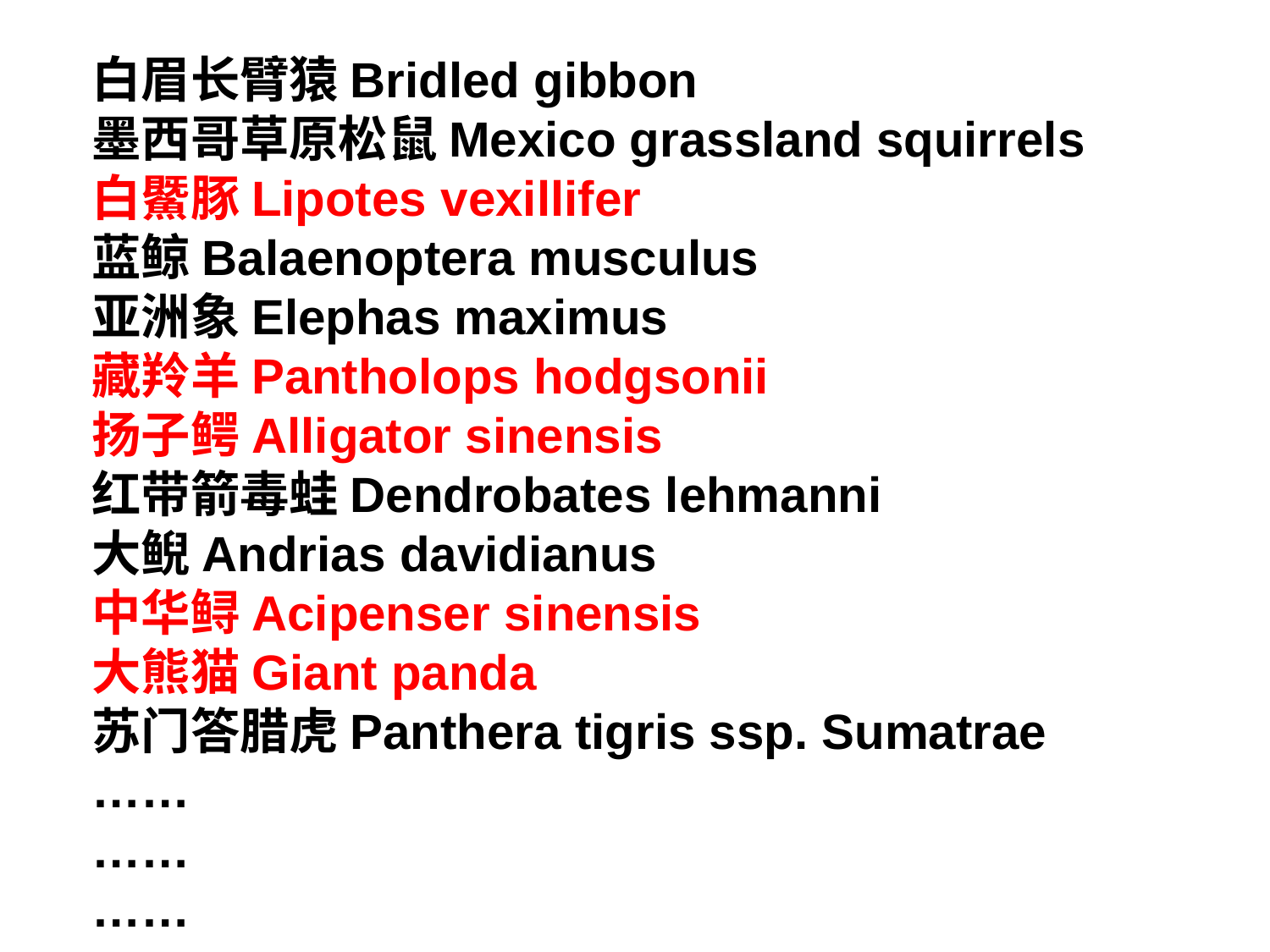

白眉长臂猿Bridled gibbon
墨西哥草原松鼠Mexico grassland squirrels
白鱀豚Lipotes vexillifer
蓝鲸Balaenoptera musculus
亚洲象Elephas maximus
藏羚羊Pantholops hodgsonii
扬子鳄Alligator sinensis
红带箭毒蛙Dendrobates lehmanni
大鲵Andrias davidianus
中华鲟Acipenser sinensis
大熊猫Giant panda
苏门答腊虎Panthera tigris ssp. Sumatrae
……
……
……